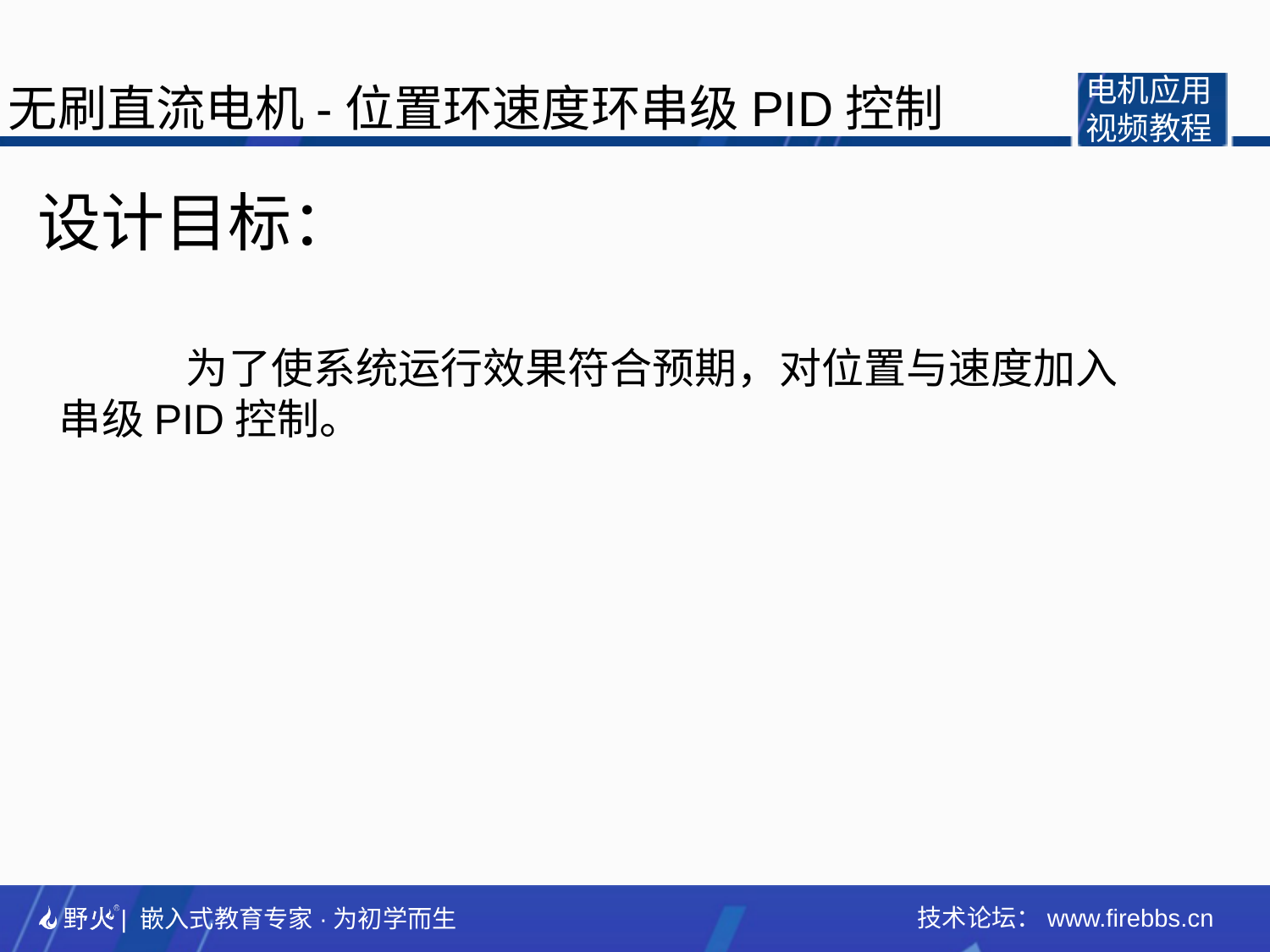

无刷直流电机-位置环速度环串级PID控制
电机应用
视频教程
设计目标：

	为了使系统运行效果符合预期，对位置与速度加入串级PID控制。